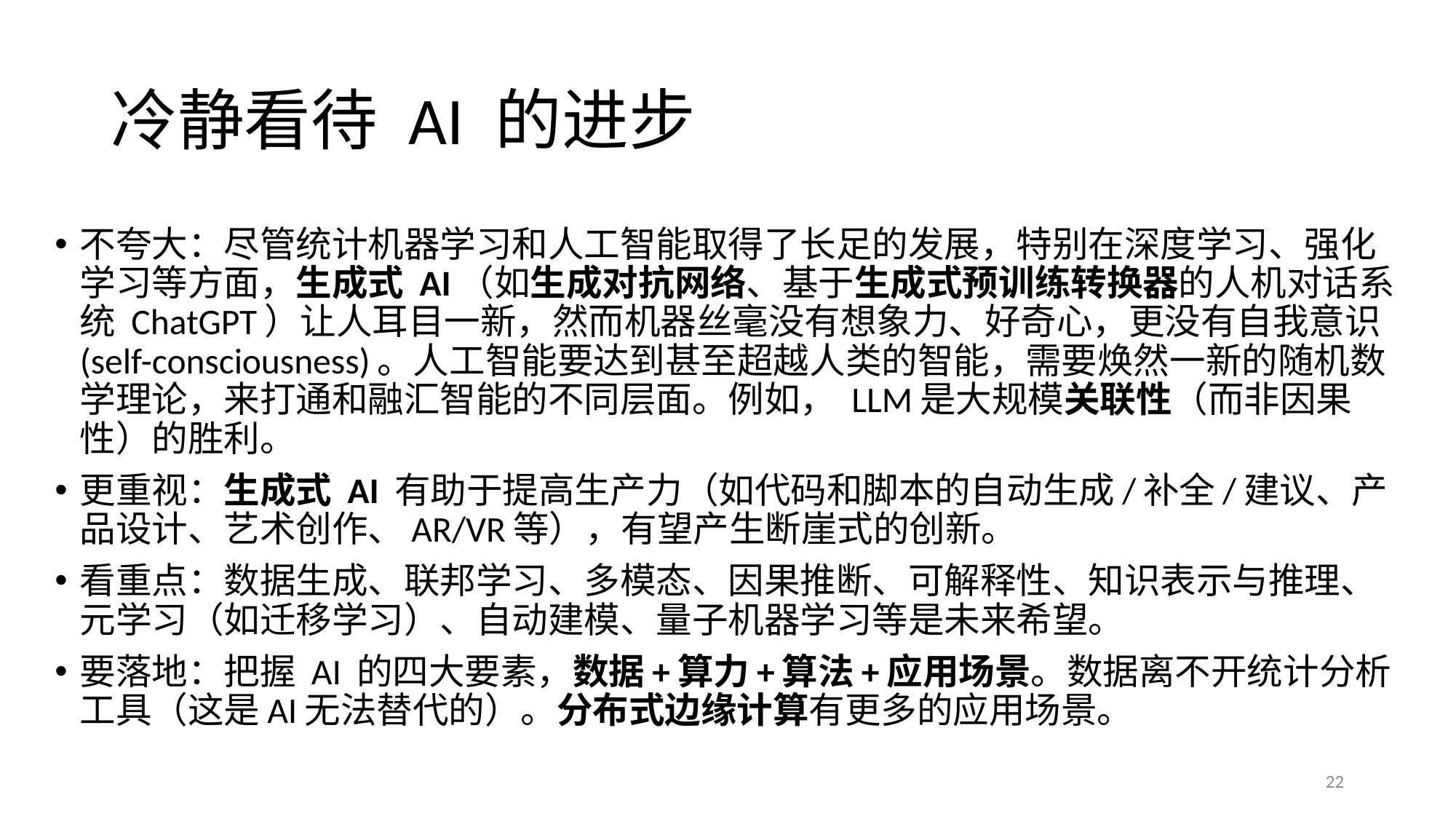

# 冷静看待 AI 的进步
不夸大：尽管统计机器学习和人工智能取得了长足的发展，特别在深度学习、强化学习等方面，生成式 AI（如生成对抗网络、基于生成式预训练转换器的人机对话系统 ChatGPT）让人耳目一新，然而机器丝毫没有想象力、好奇心，更没有自我意识 (self-consciousness)。人工智能要达到甚至超越人类的智能，需要焕然一新的随机数学理论，来打通和融汇智能的不同层面。例如， LLM是大规模关联性（而非因果性）的胜利。
更重视：生成式 AI 有助于提高生产力（如代码和脚本的自动生成/补全/建议、产品设计、艺术创作、AR/VR等），有望产生断崖式的创新。
看重点：数据生成、联邦学习、多模态、因果推断、可解释性、知识表示与推理、元学习（如迁移学习）、自动建模、量子机器学习等是未来希望。
要落地：把握 AI 的四大要素，数据+算力+算法+应用场景。数据离不开统计分析工具（这是AI无法替代的）。分布式边缘计算有更多的应用场景。
22